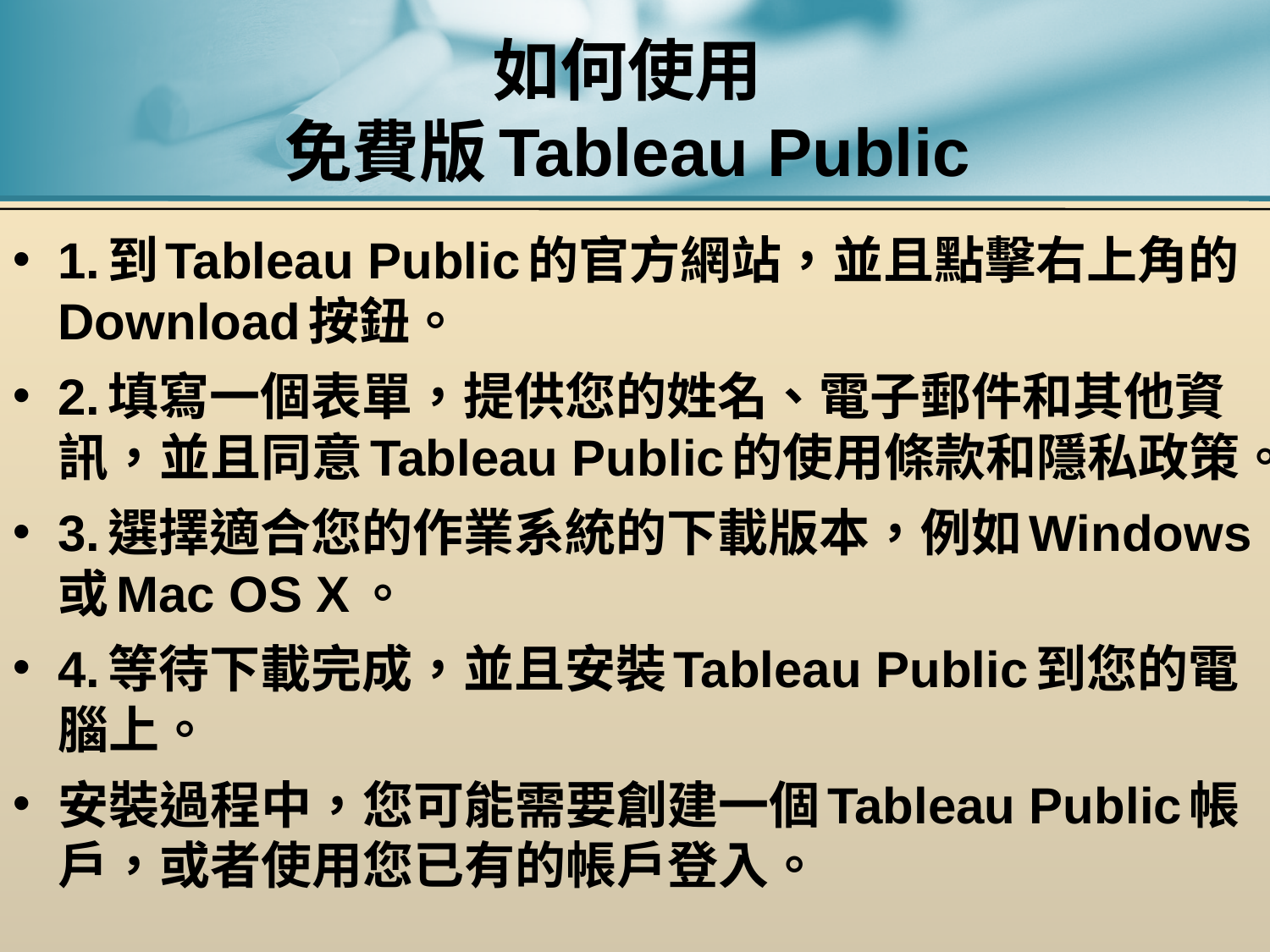

# 如何使用 免費版Tableau Public
1.到Tableau Public的官方網站，並且點擊右上角的Download按鈕。
2.填寫一個表單，提供您的姓名、電子郵件和其他資訊，並且同意Tableau Public的使用條款和隱私政策。
3.選擇適合您的作業系統的下載版本，例如Windows或Mac OS X。
4.等待下載完成，並且安裝Tableau Public到您的電腦上。
安裝過程中，您可能需要創建一個Tableau Public帳戶，或者使用您已有的帳戶登入。